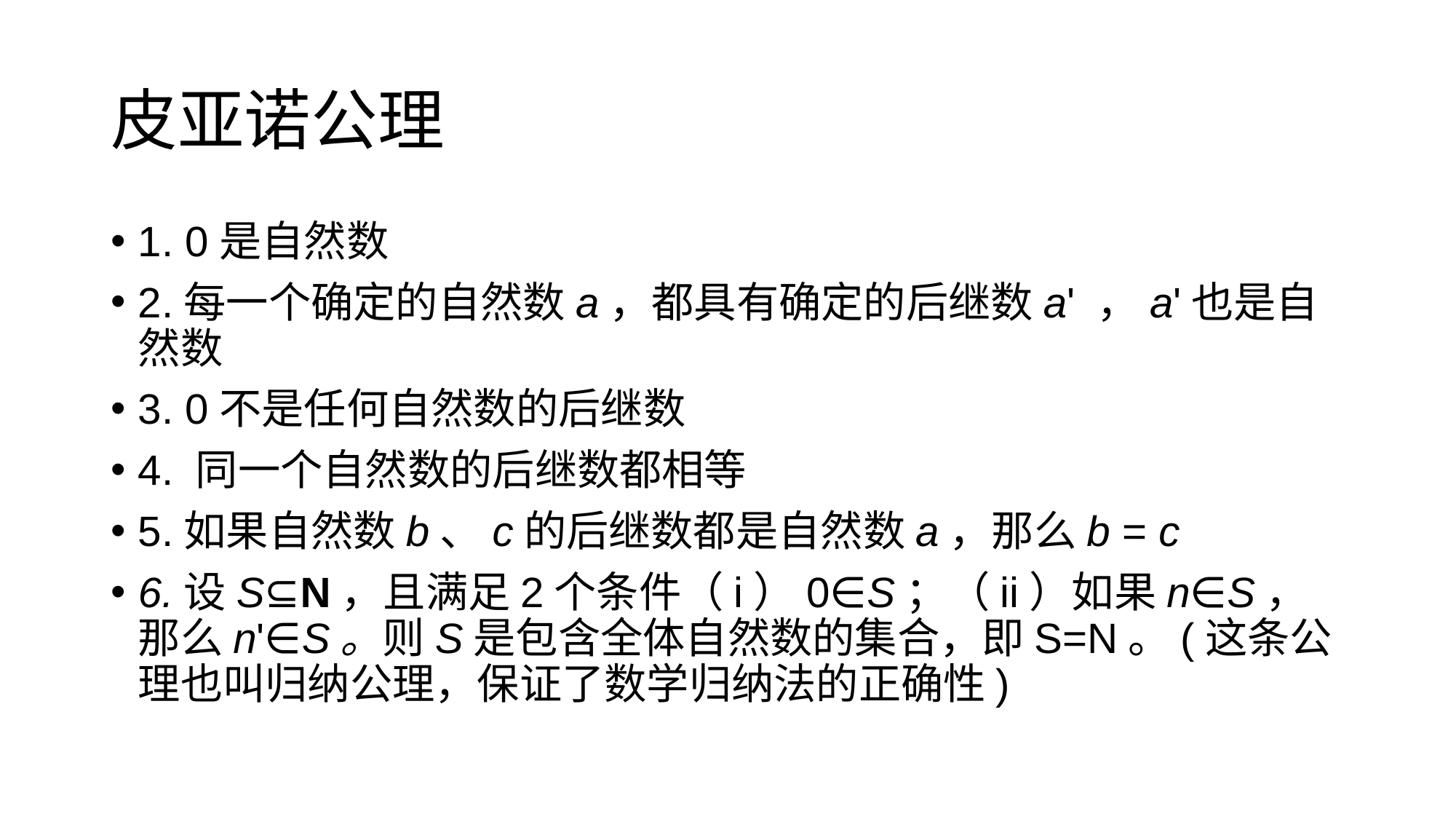

# 皮亚诺公理
1. 0是自然数
2.每一个确定的自然数a，都具有确定的后继数a' ，a'也是自然数
3. 0不是任何自然数的后继数
4. 同一个自然数的后继数都相等
5.如果自然数b、c的后继数都是自然数a，那么b = c
6.设S⊆N，且满足2个条件（i）0∈S；（ii）如果n∈S，那么n'∈S。则S是包含全体自然数的集合，即S=N。(这条公理也叫归纳公理，保证了数学归纳法的正确性)